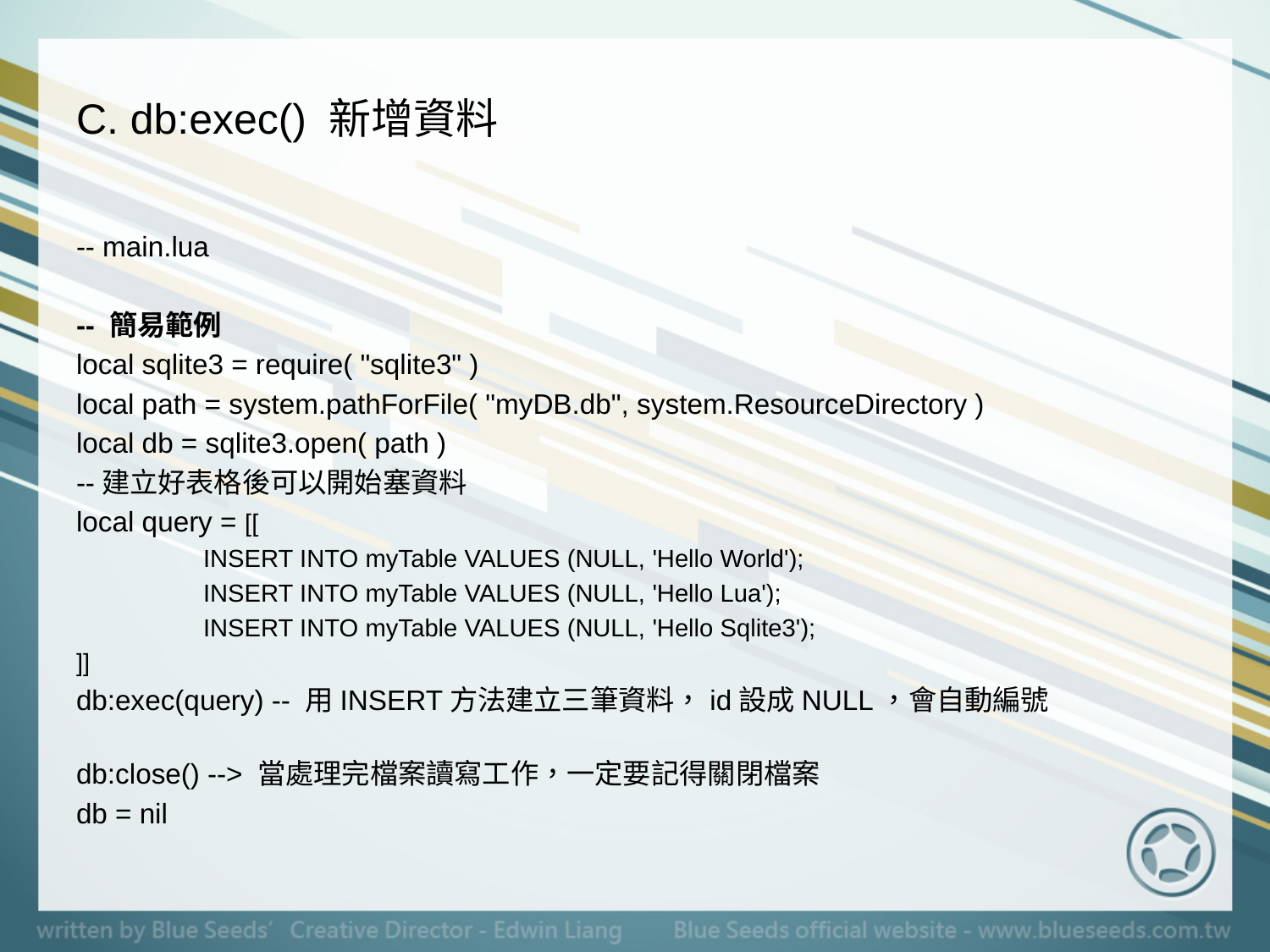

# C. db:exec() 新增資料
-- main.lua

-- 簡易範例
local sqlite3 = require( "sqlite3" )
local path = system.pathForFile( "myDB.db", system.ResourceDirectory )
local db = sqlite3.open( path )
--建立好表格後可以開始塞資料
local query = [[
	INSERT INTO myTable VALUES (NULL, 'Hello World');
	INSERT INTO myTable VALUES (NULL, 'Hello Lua');
	INSERT INTO myTable VALUES (NULL, 'Hello Sqlite3');
]]
db:exec(query) -- 用INSERT方法建立三筆資料，id設成NULL，會自動編號

db:close() --> 當處理完檔案讀寫工作，一定要記得關閉檔案
db = nil